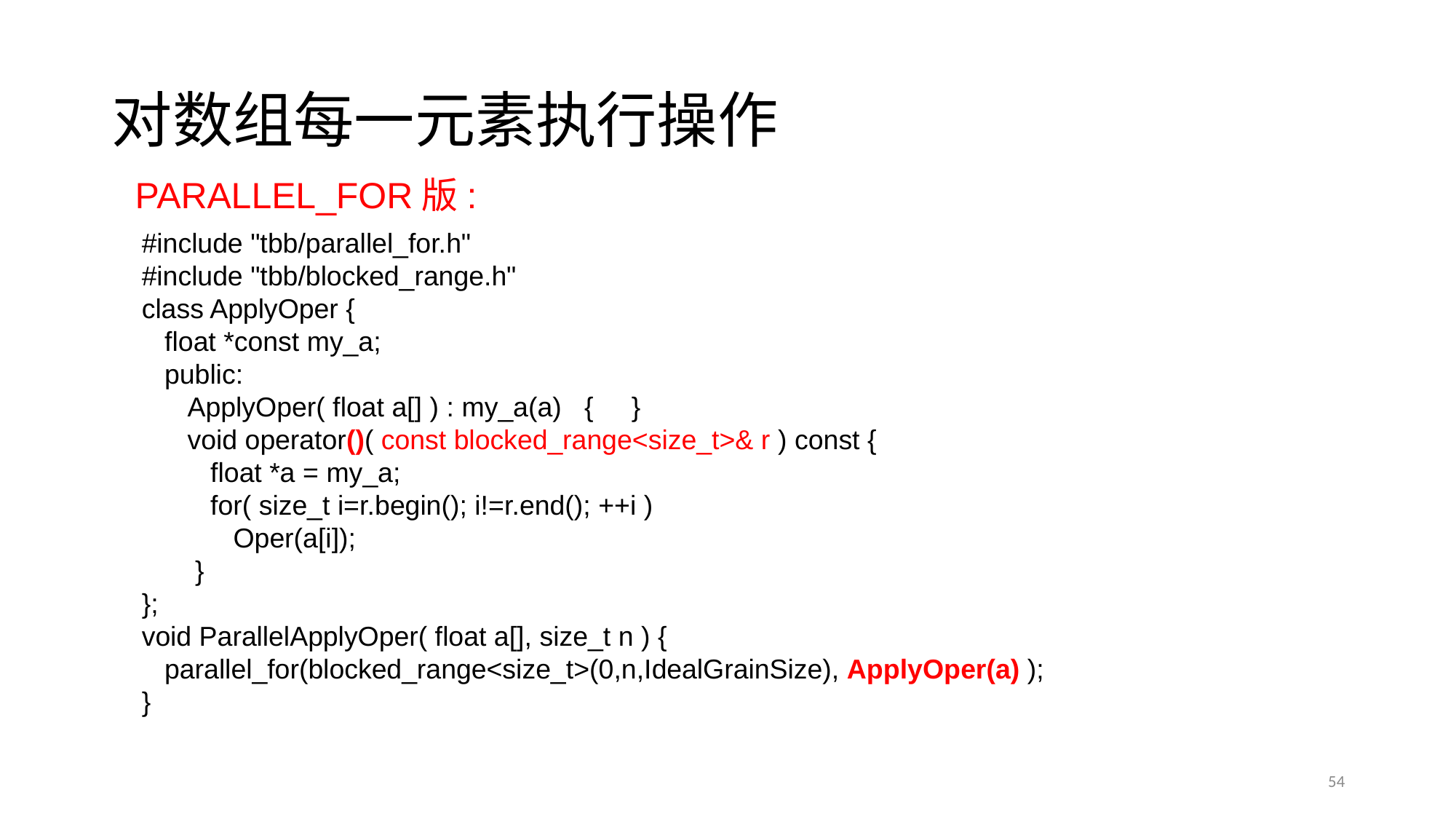

# 对数组每一元素执行操作
PARALLEL_FOR版:
#include "tbb/parallel_for.h"
#include "tbb/blocked_range.h"
class ApplyOper {
   float *const my_a;
   public:
      ApplyOper( float a[] ) : my_a(a)   {     }
      void operator()( const blocked_range<size_t>& r ) const {
         float *a = my_a;
         for( size_t i=r.begin(); i!=r.end(); ++i )
            Oper(a[i]);
       }
};
void ParallelApplyOper( float a[], size_t n ) {
   parallel_for(blocked_range<size_t>(0,n,IdealGrainSize), ApplyOper(a) );
}
54